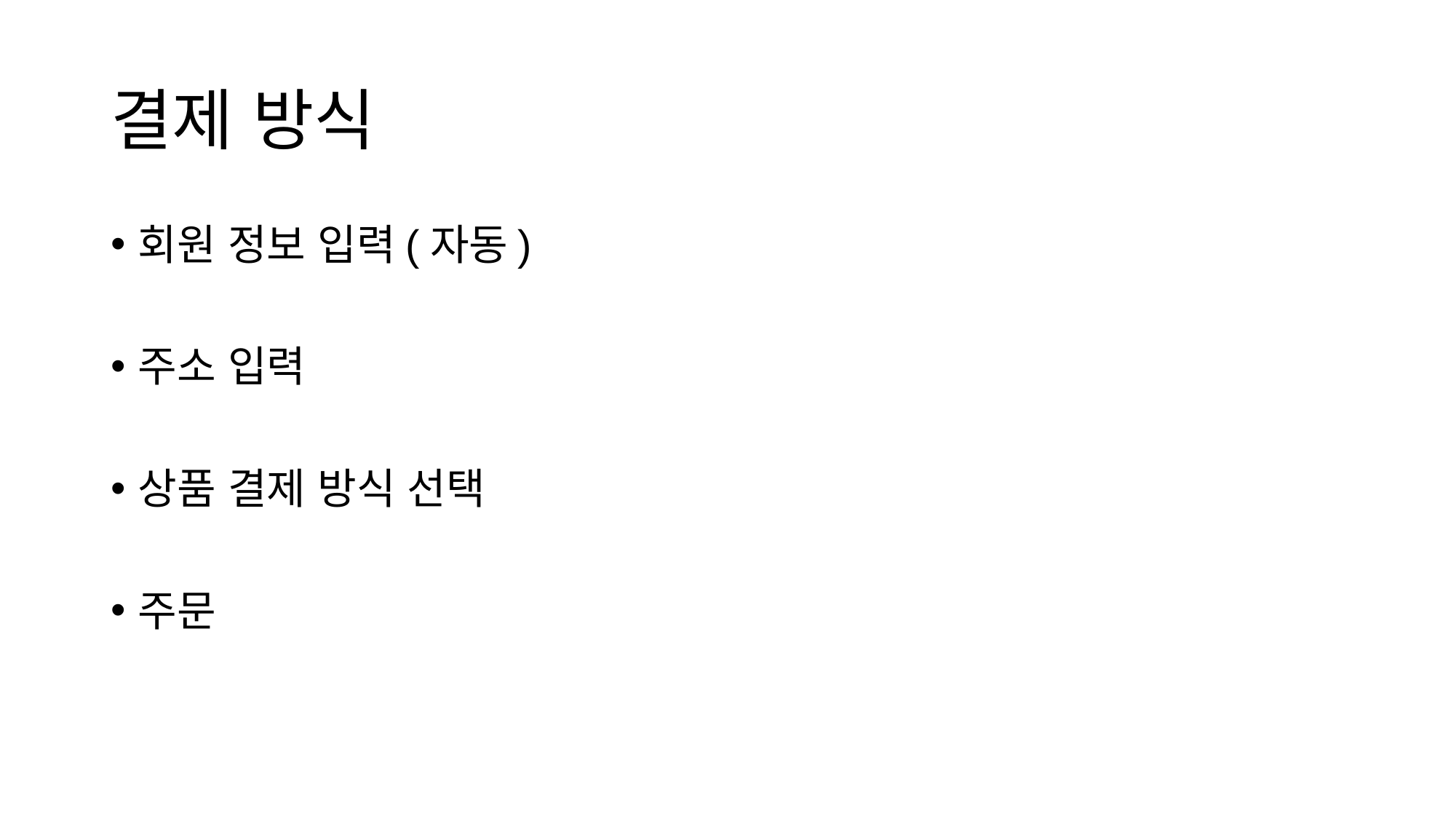

# 결제 방식
회원 정보 입력(자동)

주소 입력

상품 결제 방식 선택

주문